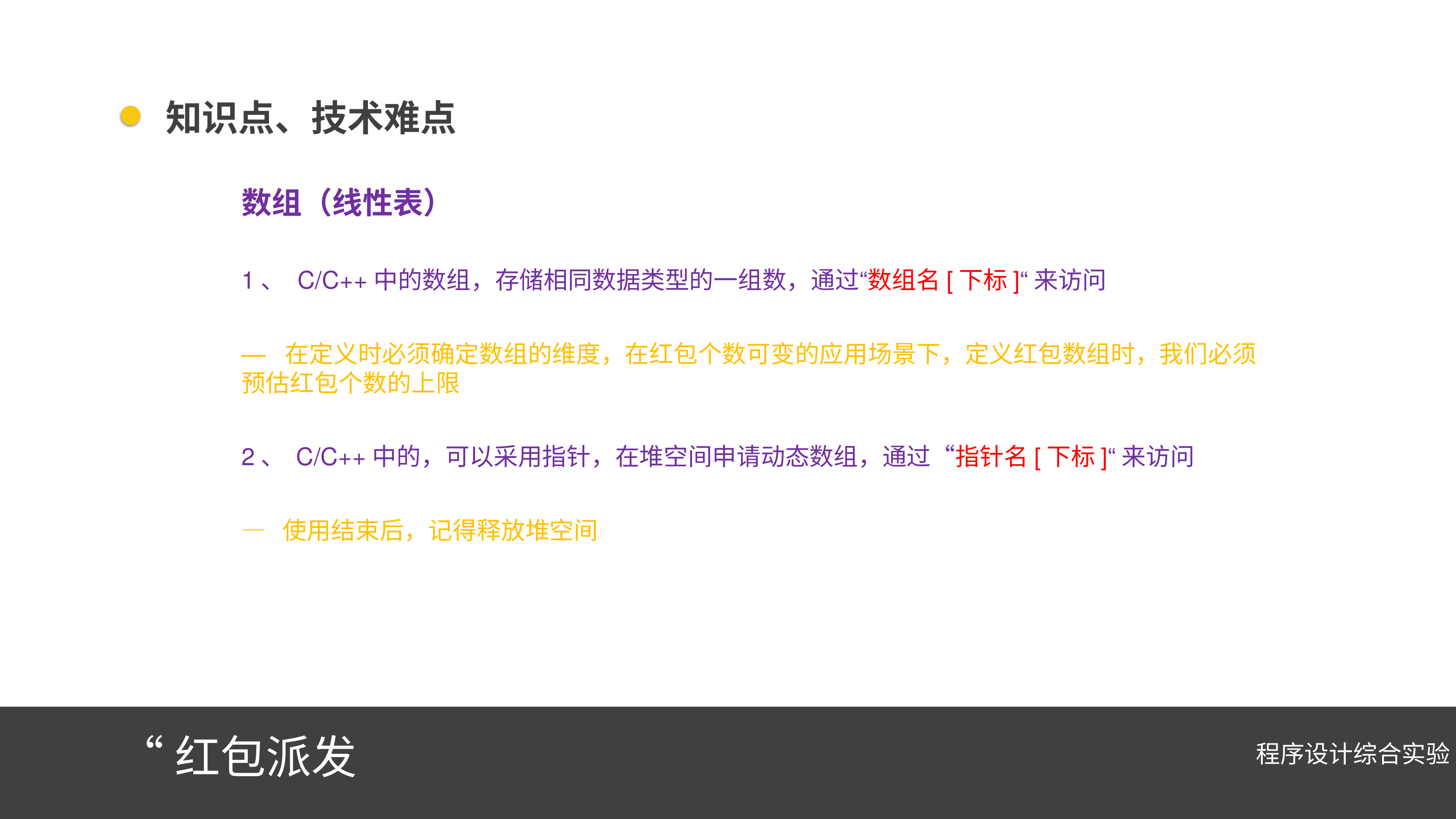

知识点、技术难点
数组（线性表）
1、 C/C++中的数组，存储相同数据类型的一组数，通过“数组名[下标]“来访问
—  在定义时必须确定数组的维度，在红包个数可变的应用场景下，定义红包数组时，我们必须预估红包个数的上限
2、 C/C++中的，可以采用指针，在堆空间申请动态数组，通过“指针名[下标]“来访问
—  使用结束后，记得释放堆空间

“红包派发